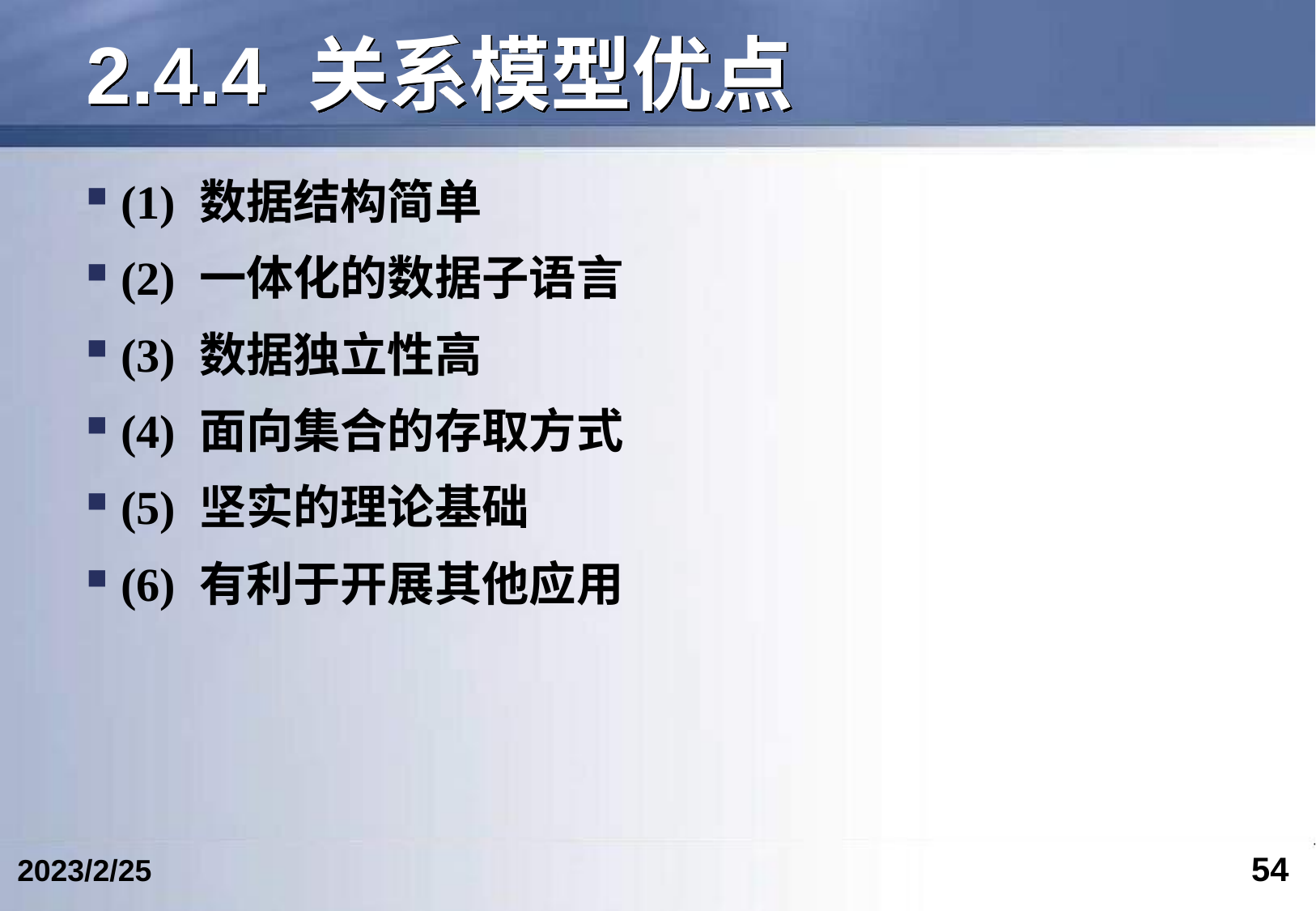

# 2.4.4 关系模型优点
(1) 数据结构简单
(2) 一体化的数据子语言
(3) 数据独立性高
(4) 面向集合的存取方式
(5) 坚实的理论基础
(6) 有利于开展其他应用
54
2023/2/25